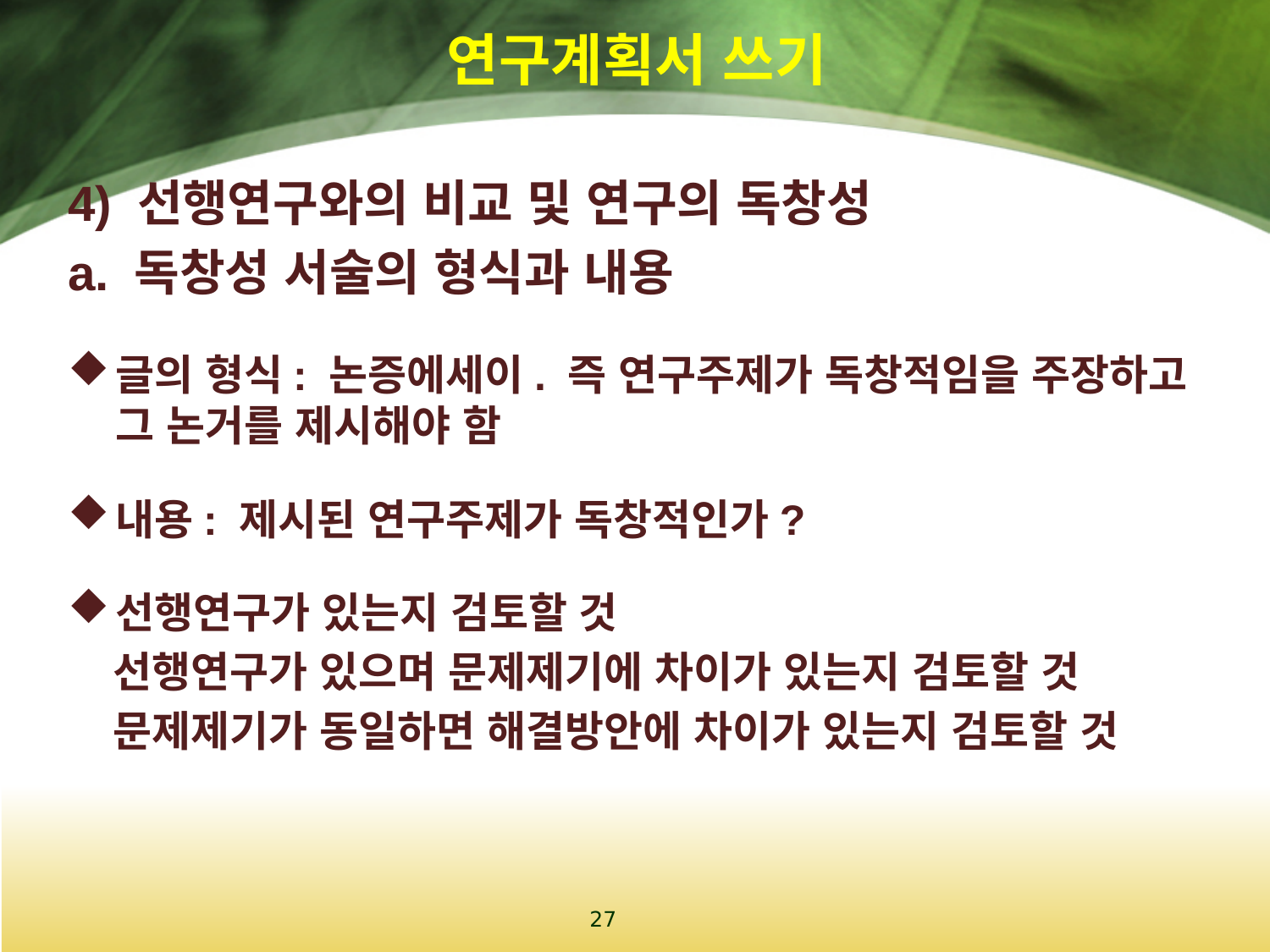

# 연구계획서 쓰기
4) 선행연구와의 비교 및 연구의 독창성
a. 독창성 서술의 형식과 내용

글의 형식: 논증에세이. 즉 연구주제가 독창적임을 주장하고 그 논거를 제시해야 함

내용: 제시된 연구주제가 독창적인가?

선행연구가 있는지 검토할 것
   선행연구가 있으며 문제제기에 차이가 있는지 검토할 것
   문제제기가 동일하면 해결방안에 차이가 있는지 검토할 것

27